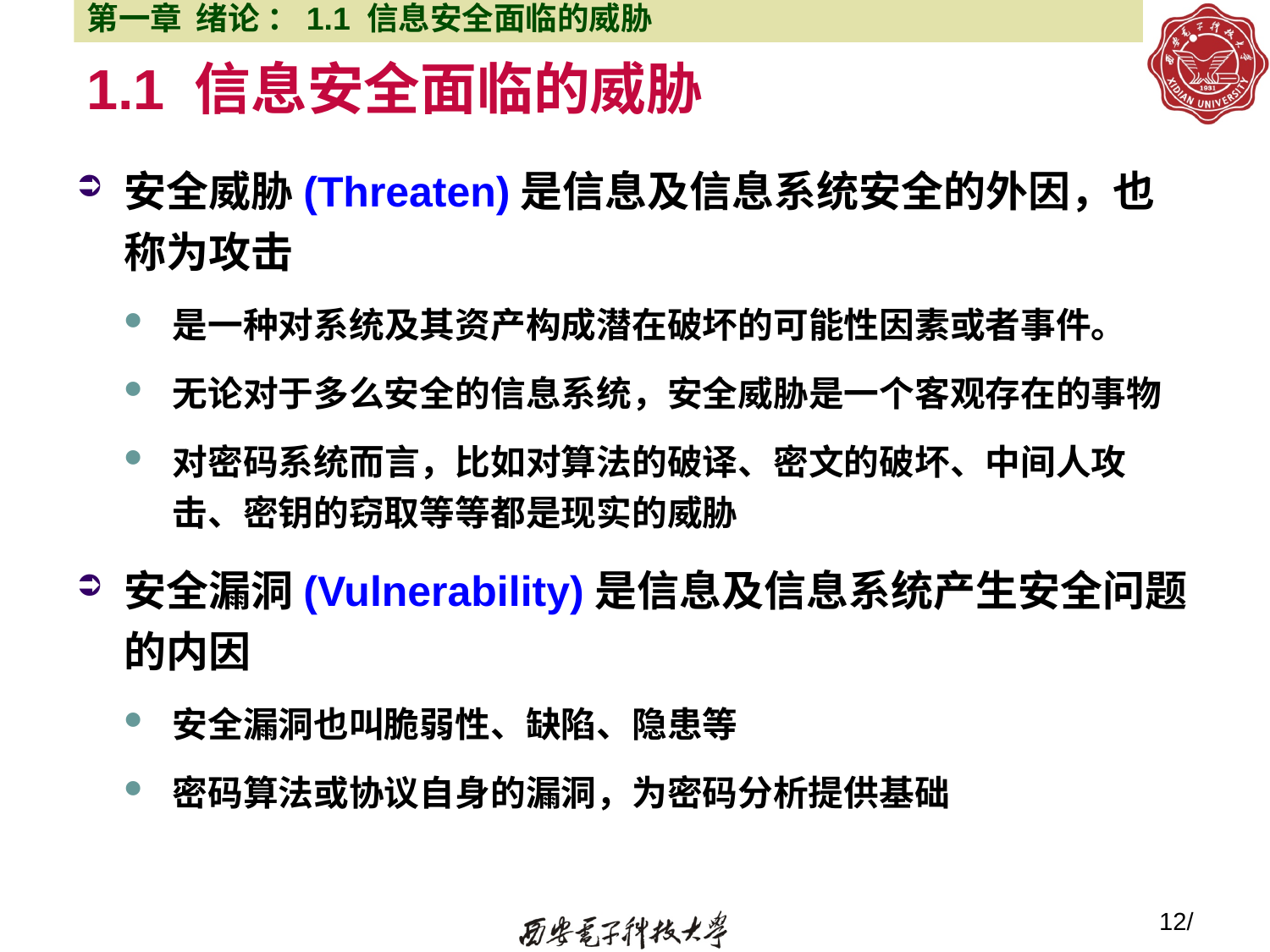

第一章  绪论 ：1.1 信息安全面临的威胁
# 1.1 信息安全面临的威胁
安全威胁(Threaten)是信息及信息系统安全的外因，也称为攻击
是一种对系统及其资产构成潜在破坏的可能性因素或者事件。
无论对于多么安全的信息系统，安全威胁是一个客观存在的事物
对密码系统而言，比如对算法的破译、密文的破坏、中间人攻击、密钥的窃取等等都是现实的威胁
安全漏洞(Vulnerability)是信息及信息系统产生安全问题的内因
安全漏洞也叫脆弱性、缺陷、隐患等
密码算法或协议自身的漏洞，为密码分析提供基础
12/